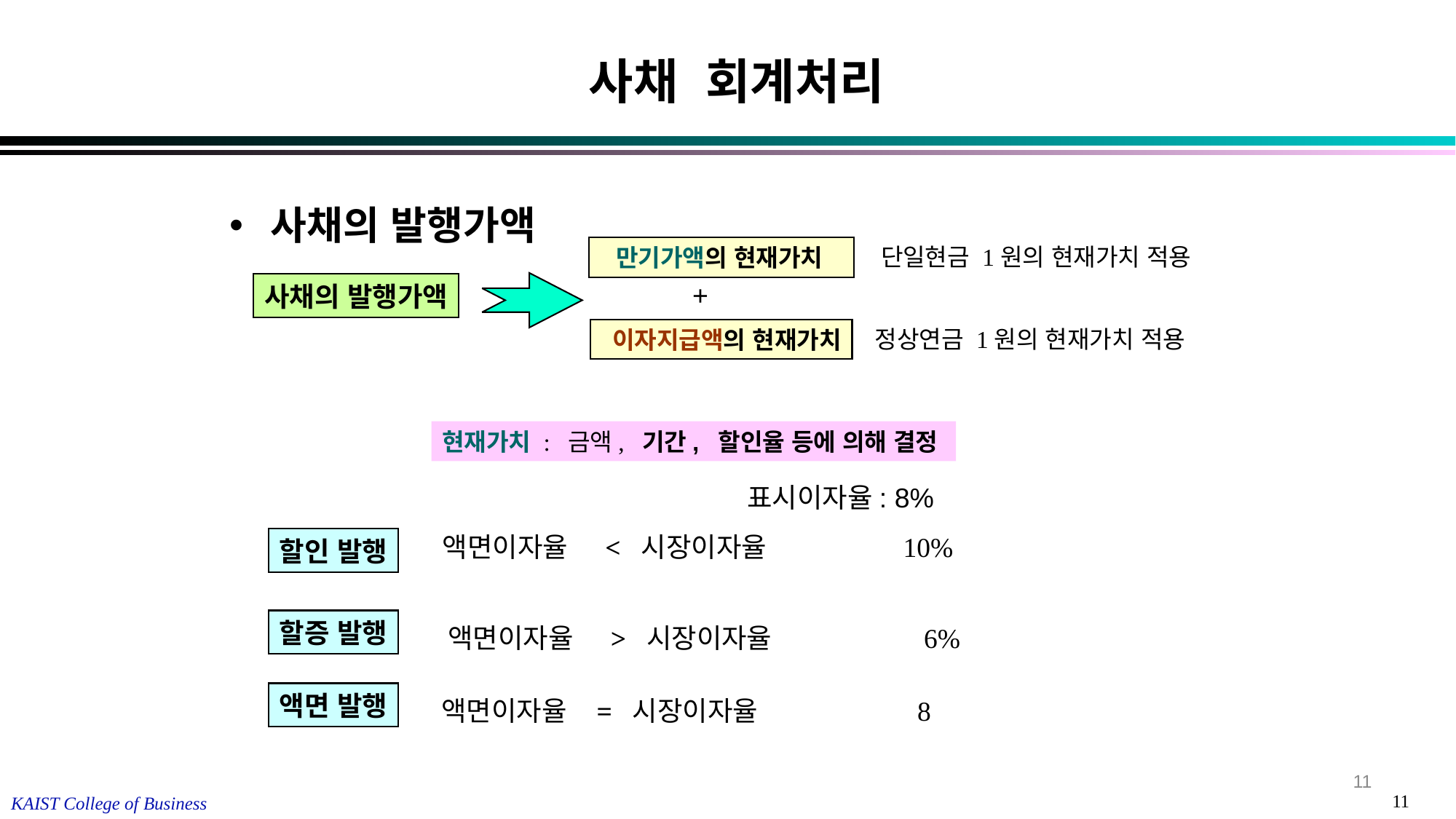

# 사채  회계처리
사채의 발행가액

  만기가액의 현재가치
단일현금 1원의 현재가치 적용
+
사채의 발행가액

 이자지급액의 현재가치
정상연금 1원의 현재가치 적용
현재가치 :  금액,  기간,  할인율 등에 의해 결정
표시이자율: 8%
액면이자율    <  시장이자율                 10%
할인 발행
할증 발행
액면이자율    >  시장이자율                   6%
액면 발행
액면이자율   =  시장이자율                    8
11